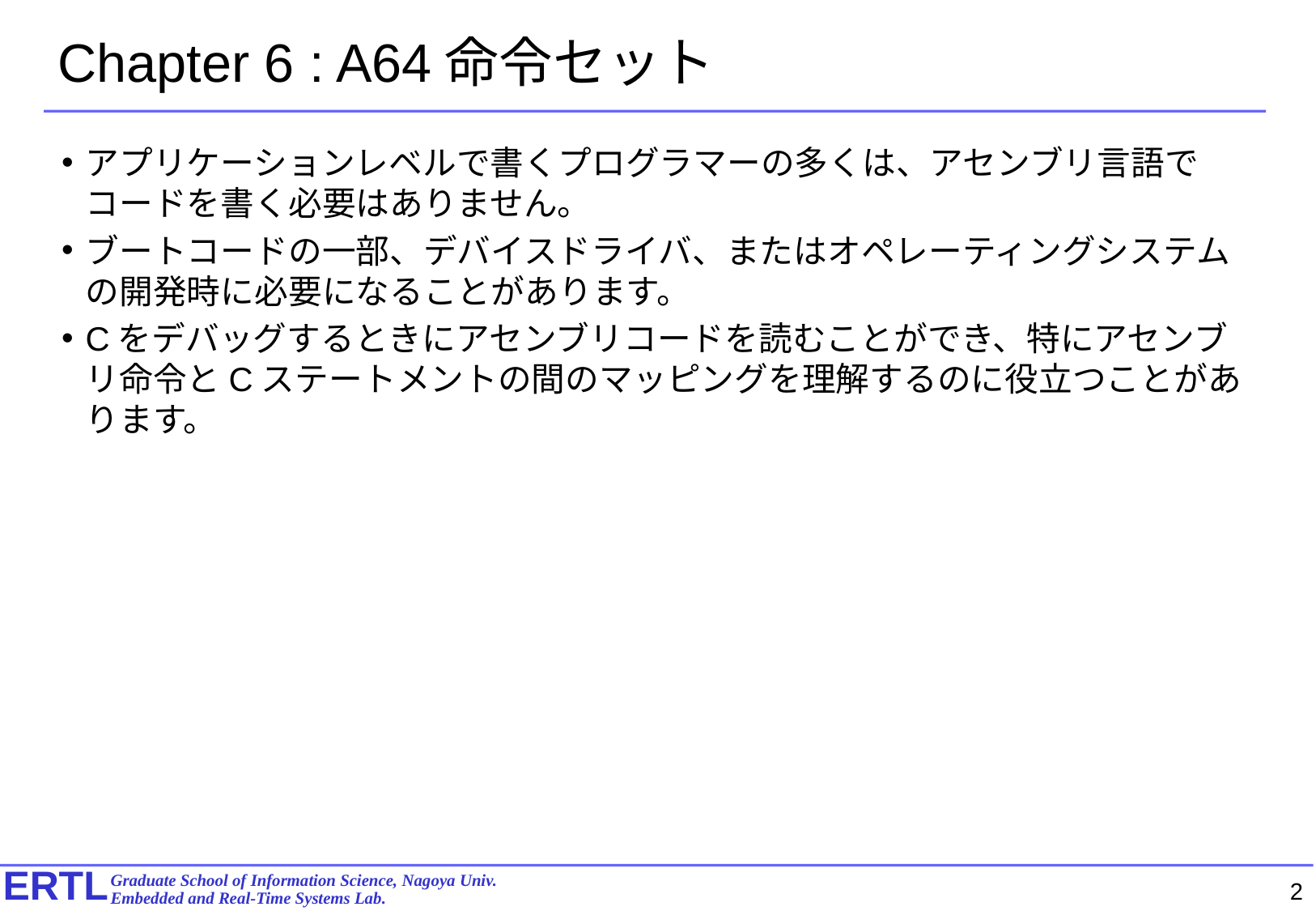

# Chapter 6 : A64命令セット
アプリケーションレベルで書くプログラマーの多くは、アセンブリ言語でコードを書く必要はありません。
ブートコードの一部、デバイスドライバ、またはオペレーティングシステムの開発時に必要になることがあります。
Cをデバッグするときにアセンブリコードを読むことができ、特にアセンブリ命令とCステートメントの間のマッピングを理解するのに役立つことがあります。

2